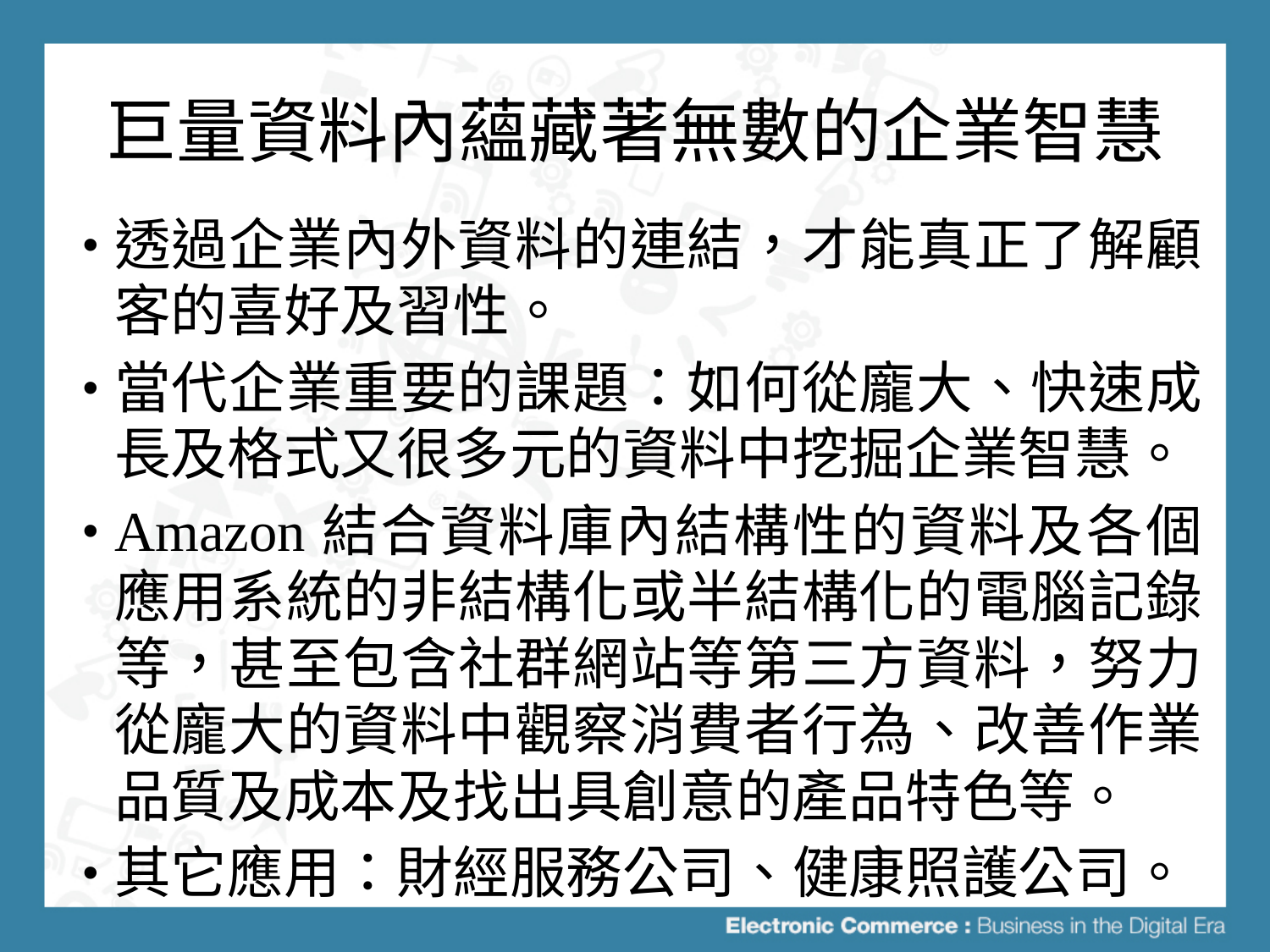

# 巨量資料內蘊藏著無數的企業智慧
透過企業內外資料的連結，才能真正了解顧客的喜好及習性。
當代企業重要的課題：如何從龐大、快速成長及格式又很多元的資料中挖掘企業智慧。
Amazon結合資料庫內結構性的資料及各個應用系統的非結構化或半結構化的電腦記錄等，甚至包含社群網站等第三方資料，努力從龐大的資料中觀察消費者行為、改善作業品質及成本及找出具創意的產品特色等。
其它應用：財經服務公司、健康照護公司。